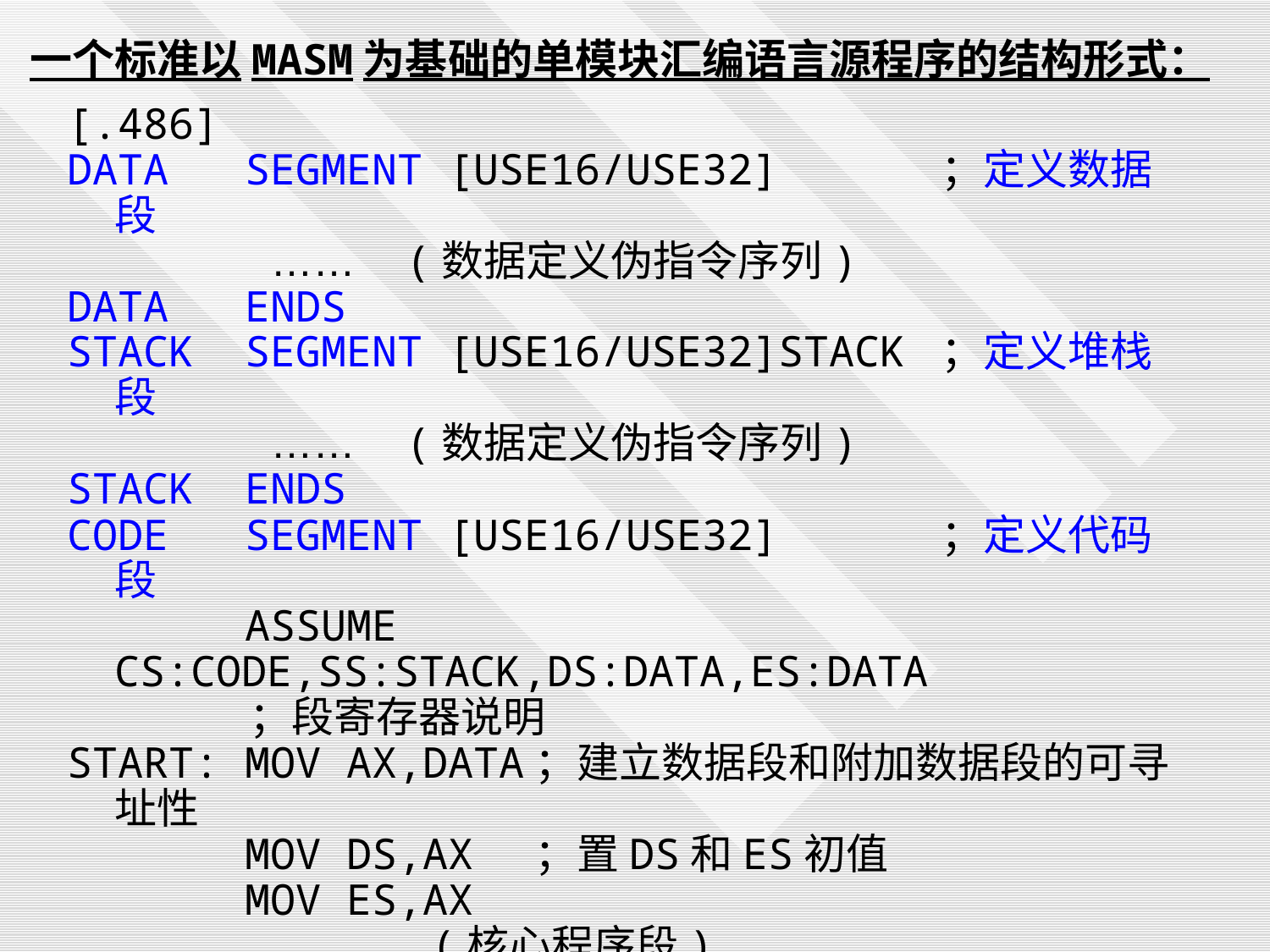

一个标准以MASM为基础的单模块汇编语言源程序的结构形式：
[.486]
DATA   SEGMENT [USE16/USE32]      ；定义数据段
        ……  (数据定义伪指令序列)
DATA   ENDS
STACK  SEGMENT [USE16/USE32]STACK ；定义堆栈段
        ……  (数据定义伪指令序列)
STACK  ENDS
CODE   SEGMENT [USE16/USE32]      ；定义代码段
       ASSUME CS:CODE,SS:STACK,DS:DATA,ES:DATA
                  ；段寄存器说明
START: MOV AX,DATA；建立数据段和附加数据段的可寻址性
       MOV DS,AX  ；置DS和ES初值
       MOV ES,AX
        ……   (核心程序段)
       MOV AH,4CH ；返回操作系统
       INT 21H
CODE   ENDS
       END START  ；程序结束